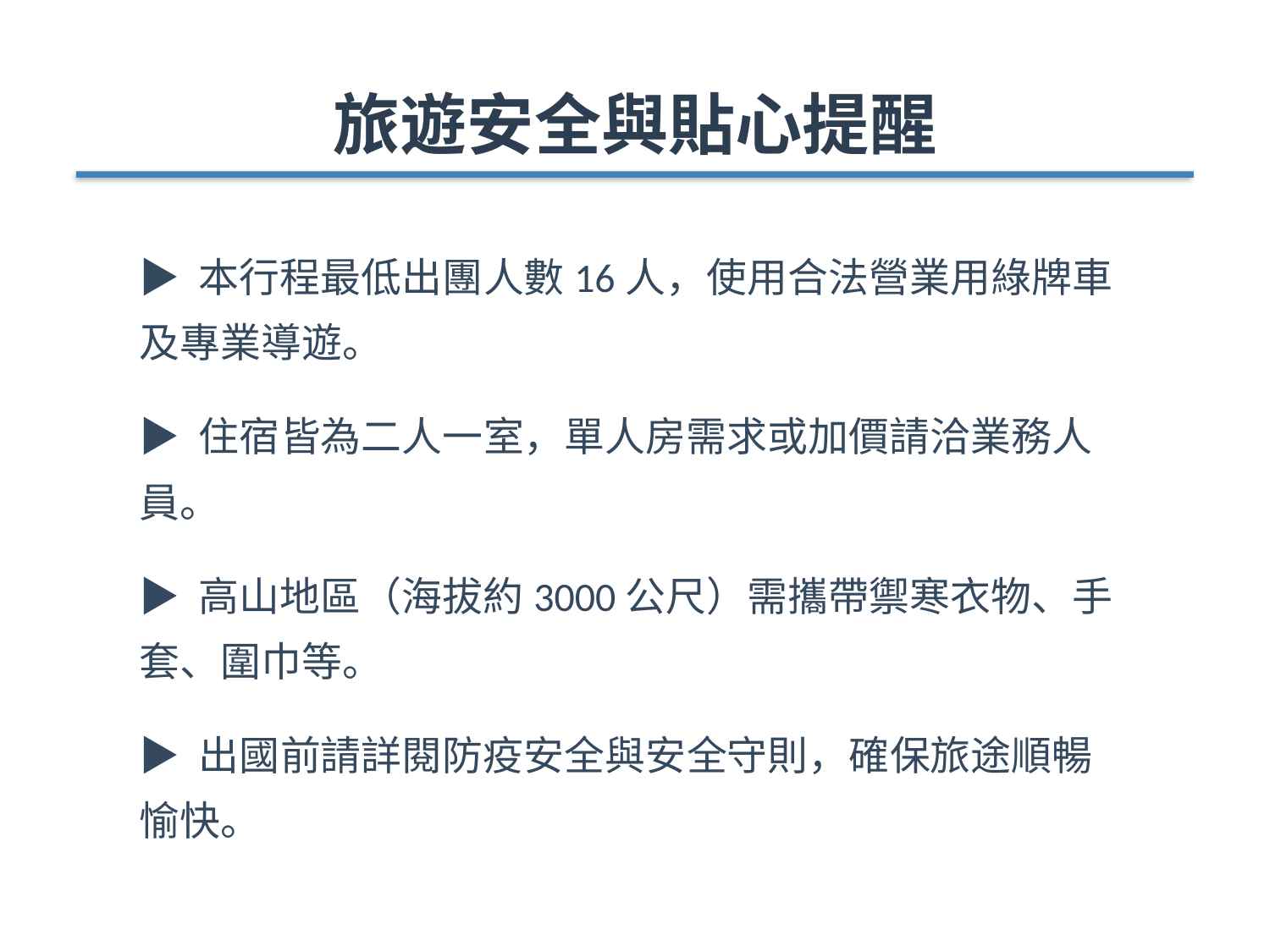

旅遊安全與貼心提醒

▶ 本行程最低出團人數16人，使用合法營業用綠牌車及專業導遊。
▶ 住宿皆為二人一室，單人房需求或加價請洽業務人員。
▶ 高山地區（海拔約3000公尺）需攜帶禦寒衣物、手套、圍巾等。
▶ 出國前請詳閱防疫安全與安全守則，確保旅途順暢愉快。